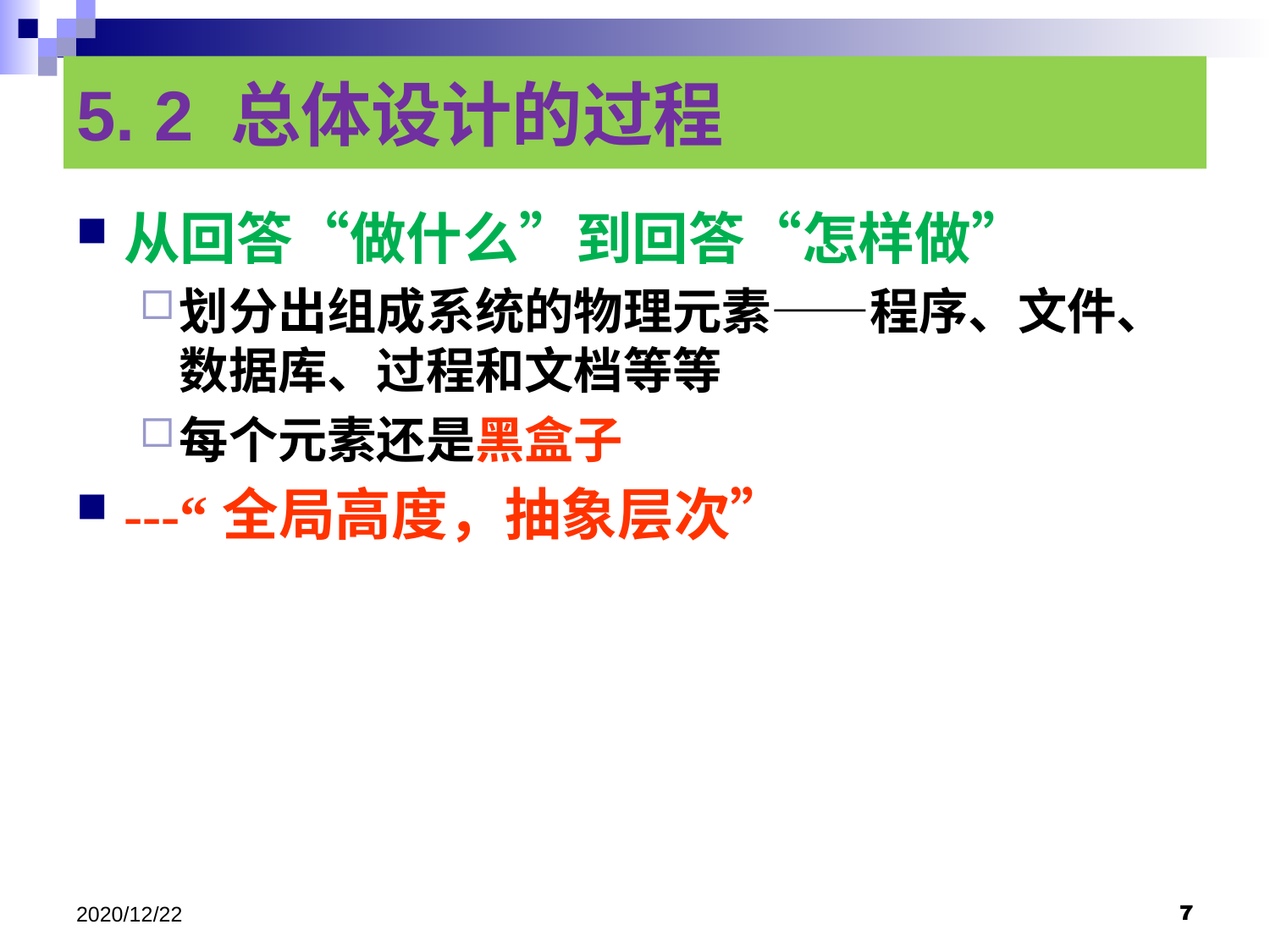

# 5. 2 总体设计的过程
从回答“做什么”到回答“怎样做”
划分出组成系统的物理元素——程序、文件、数据库、过程和文档等等
每个元素还是黑盒子
---“全局高度，抽象层次”
2020/12/22
7